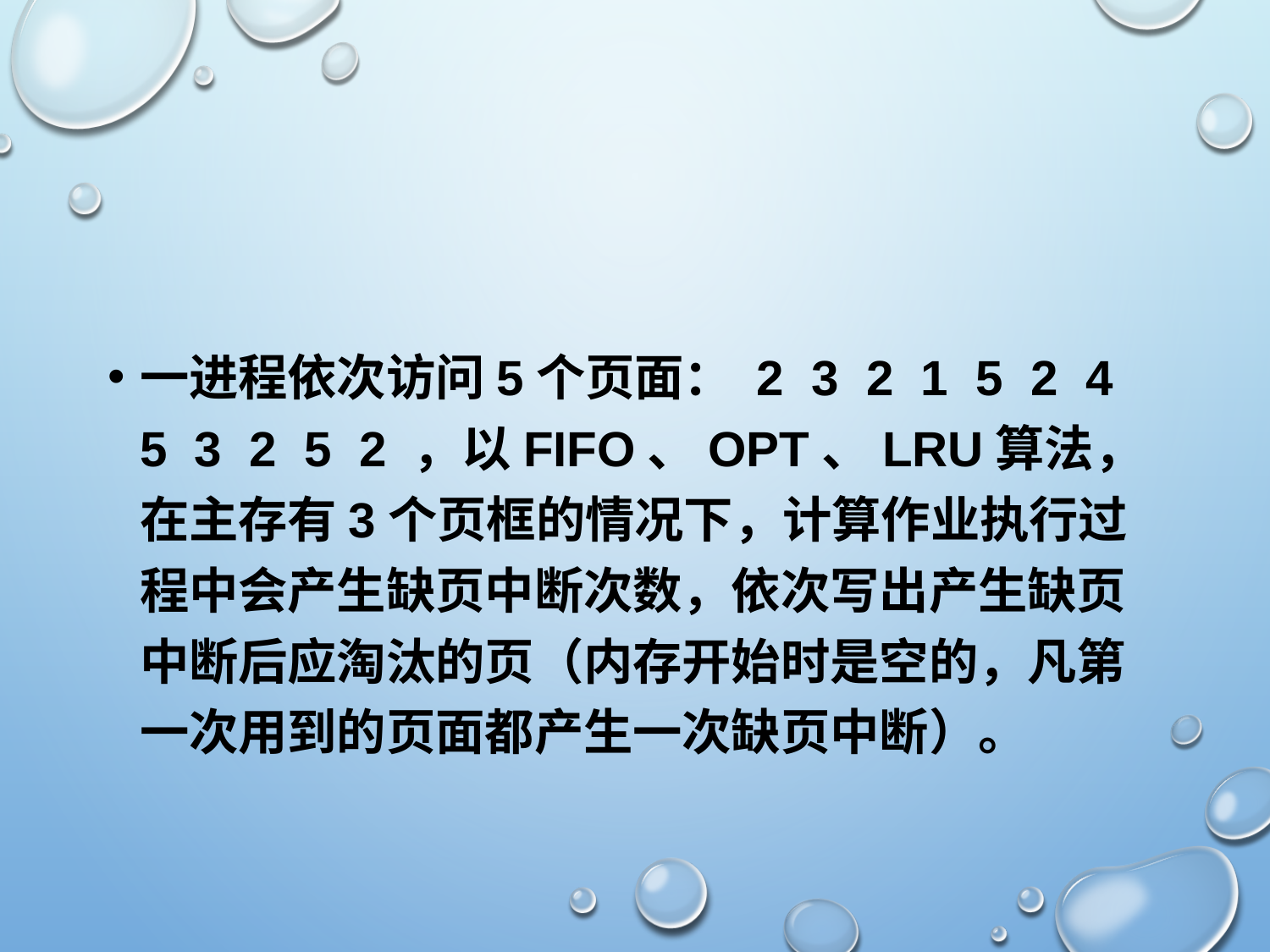

一进程依次访问5个页面： 2  3  2  1  5  2  4  5  3  2  5  2 ，以FIFO、OPT、LRU算法，在主存有3个页框的情况下，计算作业执行过程中会产生缺页中断次数，依次写出产生缺页中断后应淘汰的页（内存开始时是空的，凡第一次用到的页面都产生一次缺页中断）。
#
20